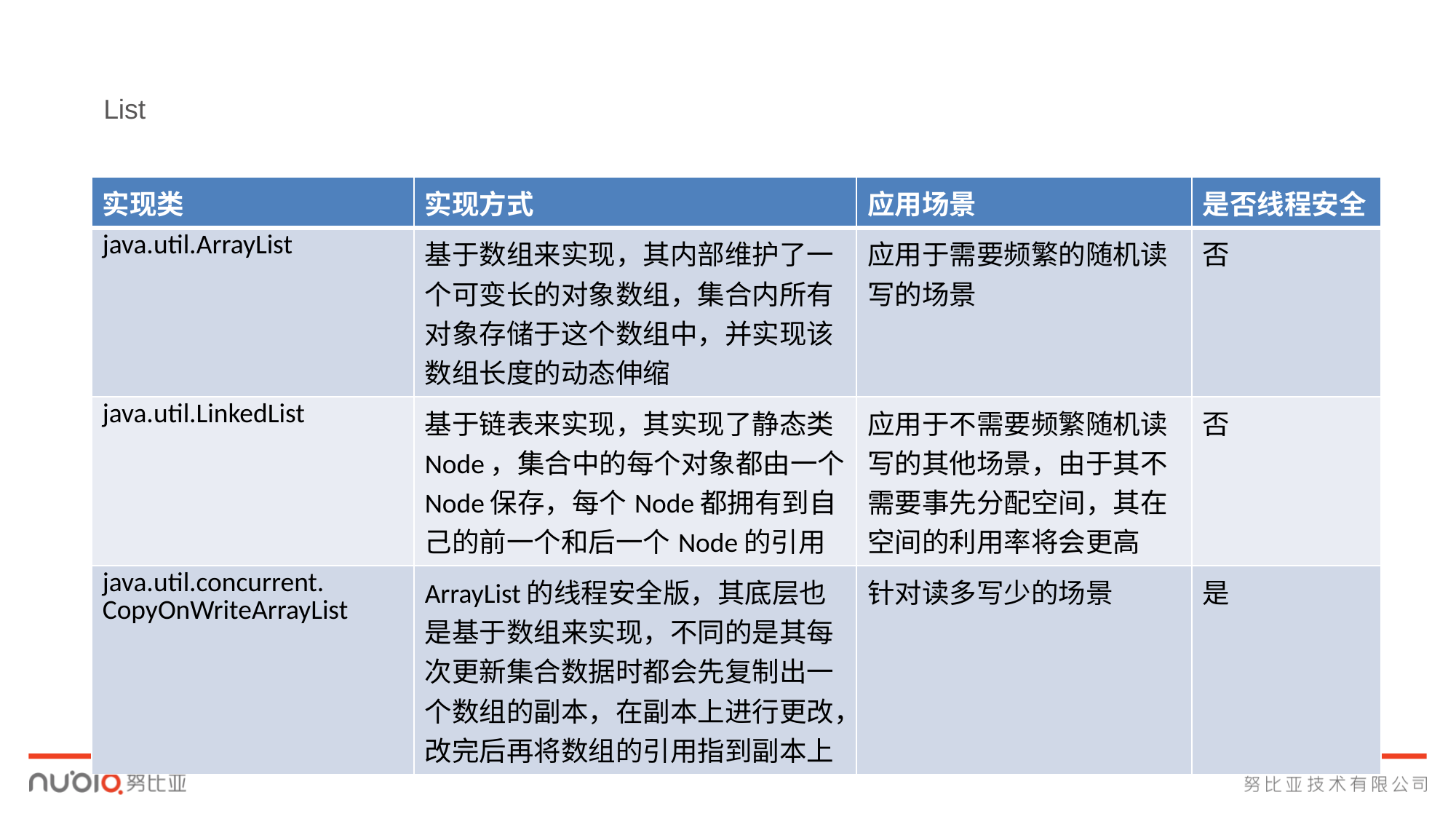

List
| 实现类 | 实现方式 | 应用场景 | 是否线程安全 |
| --- | --- | --- | --- |
| java.util.ArrayList | 基于数组来实现，其内部维护了一个可变长的对象数组，集合内所有对象存储于这个数组中，并实现该数组长度的动态伸缩 | 应用于需要频繁的随机读写的场景 | 否 |
| java.util.LinkedList | 基于链表来实现，其实现了静态类Node，集合中的每个对象都由一个Node保存，每个Node都拥有到自己的前一个和后一个Node的引用 | 应用于不需要频繁随机读写的其他场景，由于其不需要事先分配空间，其在空间的利用率将会更高 | 否 |
| java.util.concurrent. CopyOnWriteArrayList | ArrayList的线程安全版，其底层也是基于数组来实现，不同的是其每次更新集合数据时都会先复制出一个数组的副本，在副本上进行更改，改完后再将数组的引用指到副本上 | 针对读多写少的场景 | 是 |